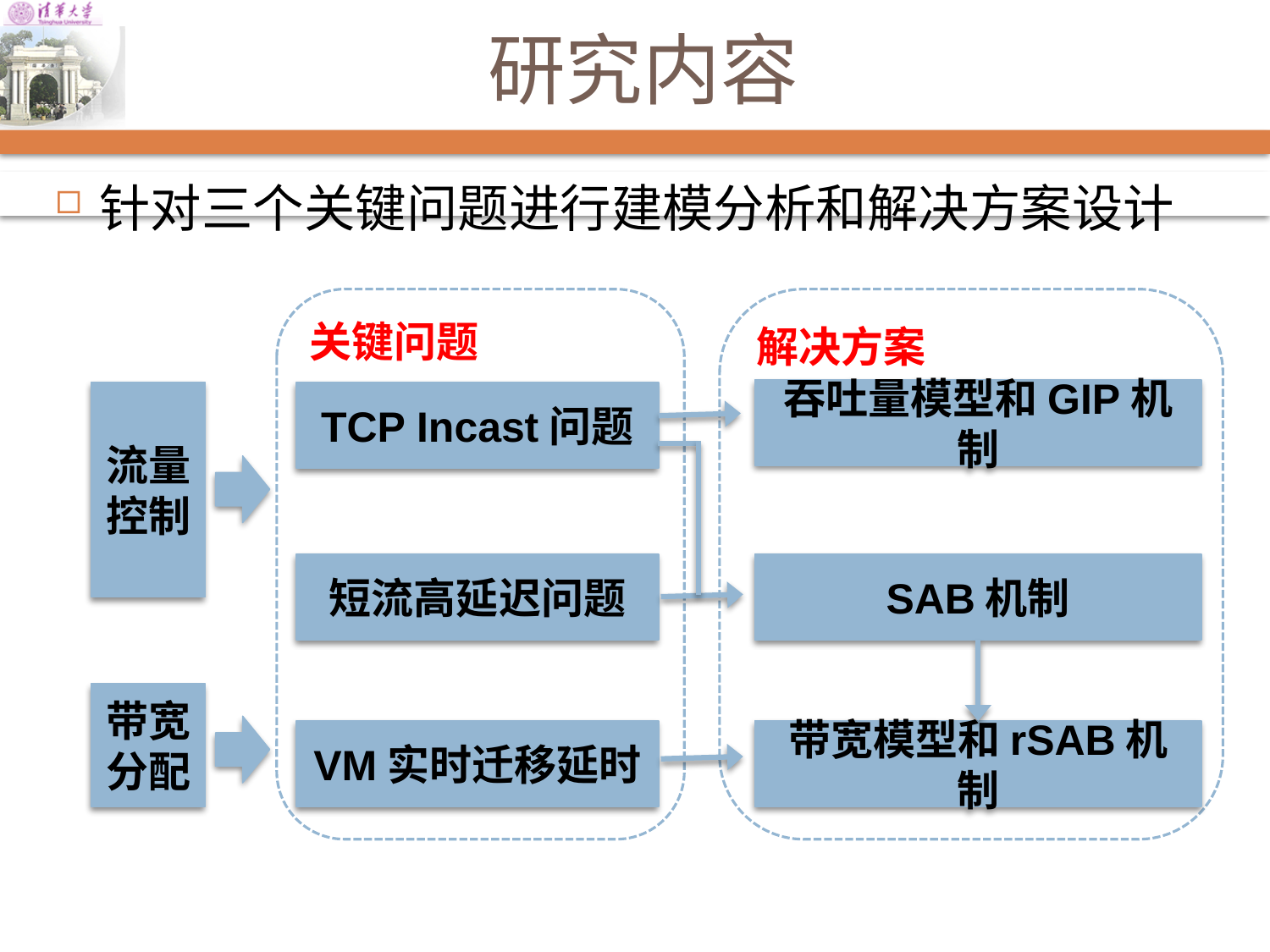

# 研究内容
针对三个关键问题进行建模分析和解决方案设计

关键问题
解决方案
吞吐量模型和GIP机制
流量控制
TCP Incast问题

短流高延迟问题
SAB机制
带宽分配

VM实时迁移延时
带宽模型和rSAB机制